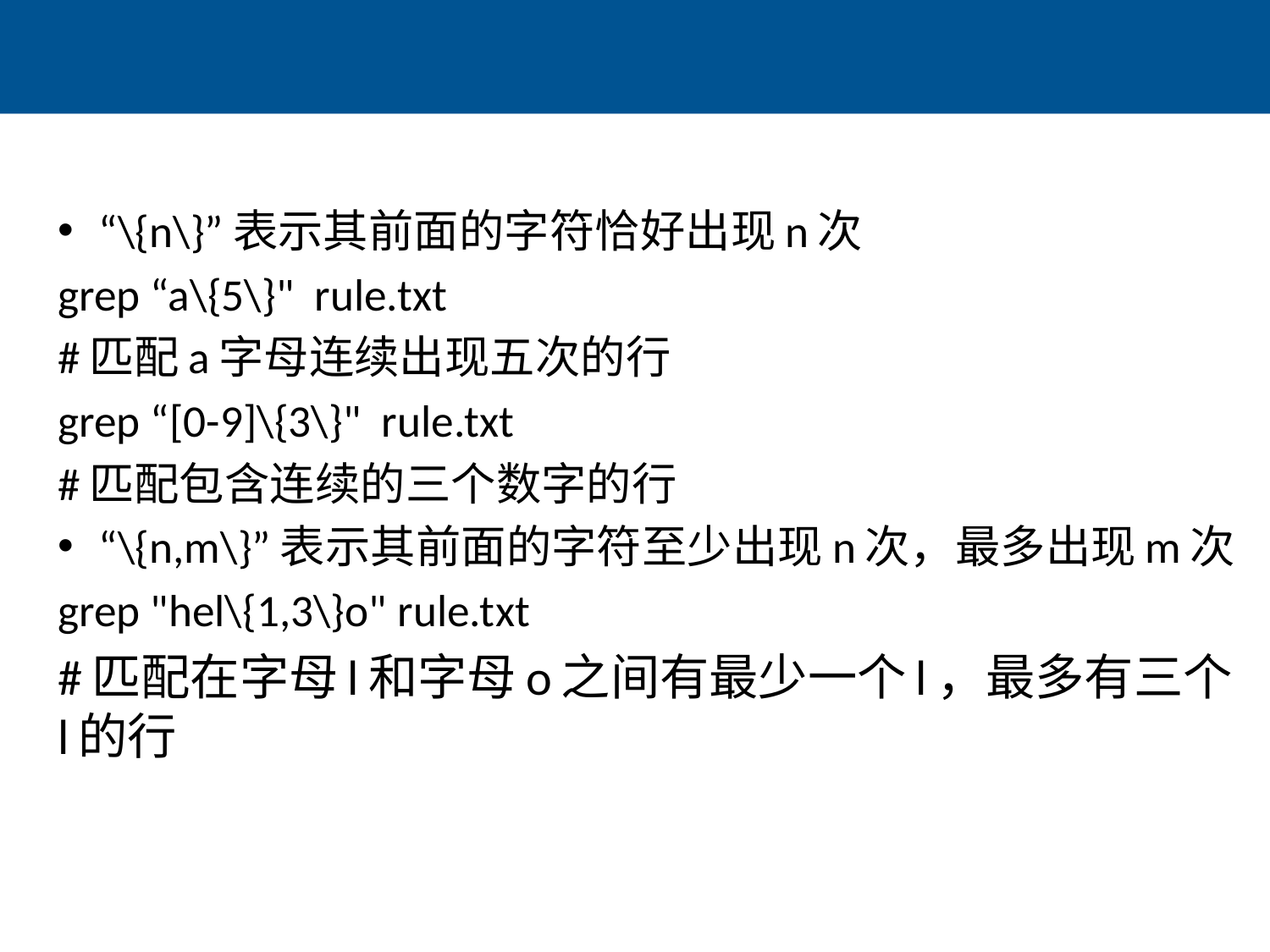

#
“\{n\}”表示其前面的字符恰好出现n次
grep “a\{5\}"  rule.txt
#匹配a字母连续出现五次的行
grep “[0-9]\{3\}"  rule.txt
#匹配包含连续的三个数字的行
“\{n,m\}”表示其前面的字符至少出现n次，最多出现m次
grep "hel\{1,3\}o" rule.txt
#匹配在字母l和字母o之间有最少一个l，最多有三个l的行